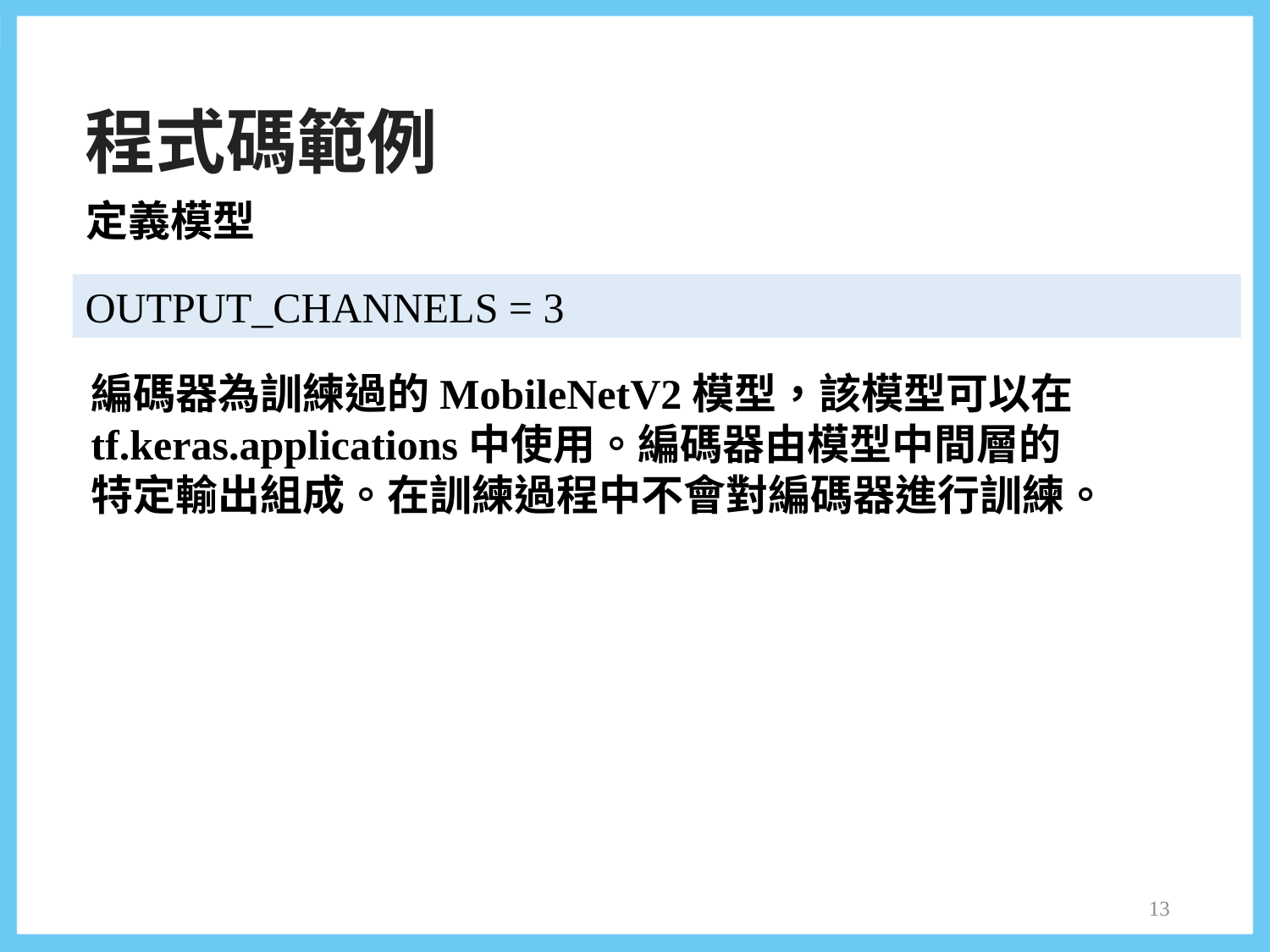

程式碼範例
定義模型
OUTPUT_CHANNELS = 3
編碼器為訓練過的MobileNetV2模型，該模型可以在
tf.keras.applications中使用。編碼器由模型中間層的
特定輸出組成。在訓練過程中不會對編碼器進行訓練。
13